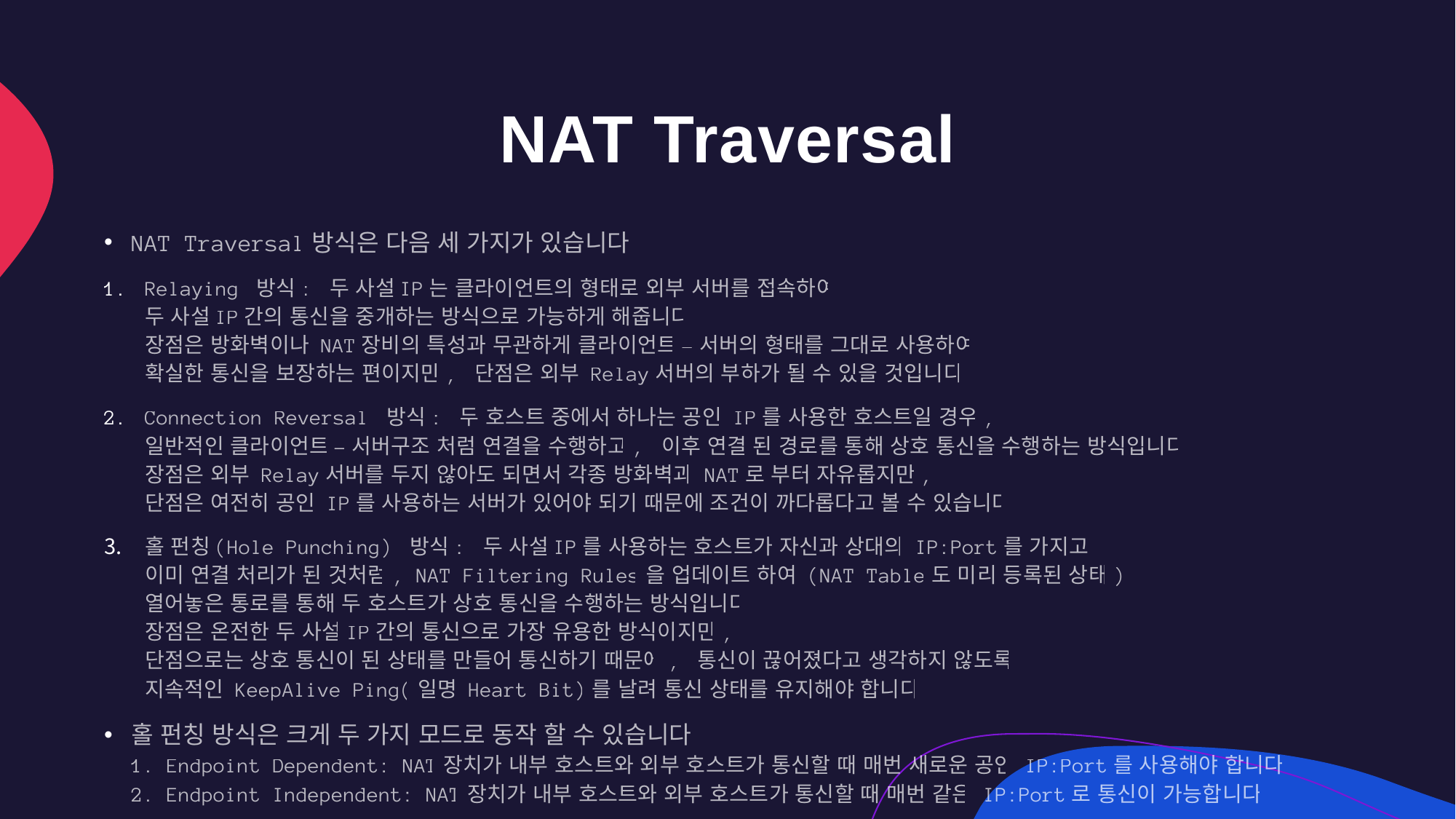

# NAT Traversal
NAT Traversal방식은 다음 세 가지가 있습니다
Relaying 방식: 두 사설IP는 클라이언트의 형태로 외부 서버를 접속하여
두 사설IP간의 통신을 중개하는 방식으로 가능하게 해줍니다
장점은 방화벽이나 NAT장비의 특성과 무관하게 클라이언트-서버의 형태를 그대로 사용하여
확실한 통신을 보장하는 편이지만, 단점은 외부 Relay서버의 부하가 될 수 있을 것입니다
Connection Reversal 방식: 두 호스트 중에서 하나는 공인 IP를 사용한 호스트일 경우,
일반적인 클라이언트-서버구조 처럼 연결을 수행하고, 이후 연결 된 경로를 통해 상호 통신을 수행하는 방식입니다
장점은 외부 Relay서버를 두지 않아도 되면서 각종 방화벽과 NAT로 부터 자유롭지만,
단점은 여전히 공인 IP를 사용하는 서버가 있어야 되기 때문에 조건이 까다롭다고 볼 수 있습니다
홀 펀칭(Hole Punching) 방식: 두 사설IP를 사용하는 호스트가 자신과 상대의 IP:Port를 가지고
이미 연결 처리가 된 것처럼, NAT Filtering Rules을 업데이트 하여 (NAT Table도 미리 등록된 상태)
열어놓은 통로를 통해 두 호스트가 상호 통신을 수행하는 방식입니다
장점은 온전한 두 사설IP간의 통신으로 가장 유용한 방식이지만,
단점으로는 상호 통신이 된 상태를 만들어 통신하기 때문에, 통신이 끊어졌다고 생각하지 않도록
지속적인 KeepAlive Ping(일명 Heart Bit)를 날려 통신 상태를 유지해야 합니다
홀 펀칭 방식은 크게 두 가지 모드로 동작 할 수 있습니다
1. Endpoint Dependent: NAT장치가 내부 호스트와 외부 호스트가 통신할 때 매번 새로운 공인 IP:Port를 사용해야 합니다
2. Endpoint Independent: NAT장치가 내부 호스트와 외부 호스트가 통신할 때 매번 같은 IP:Port로 통신이 가능합니다